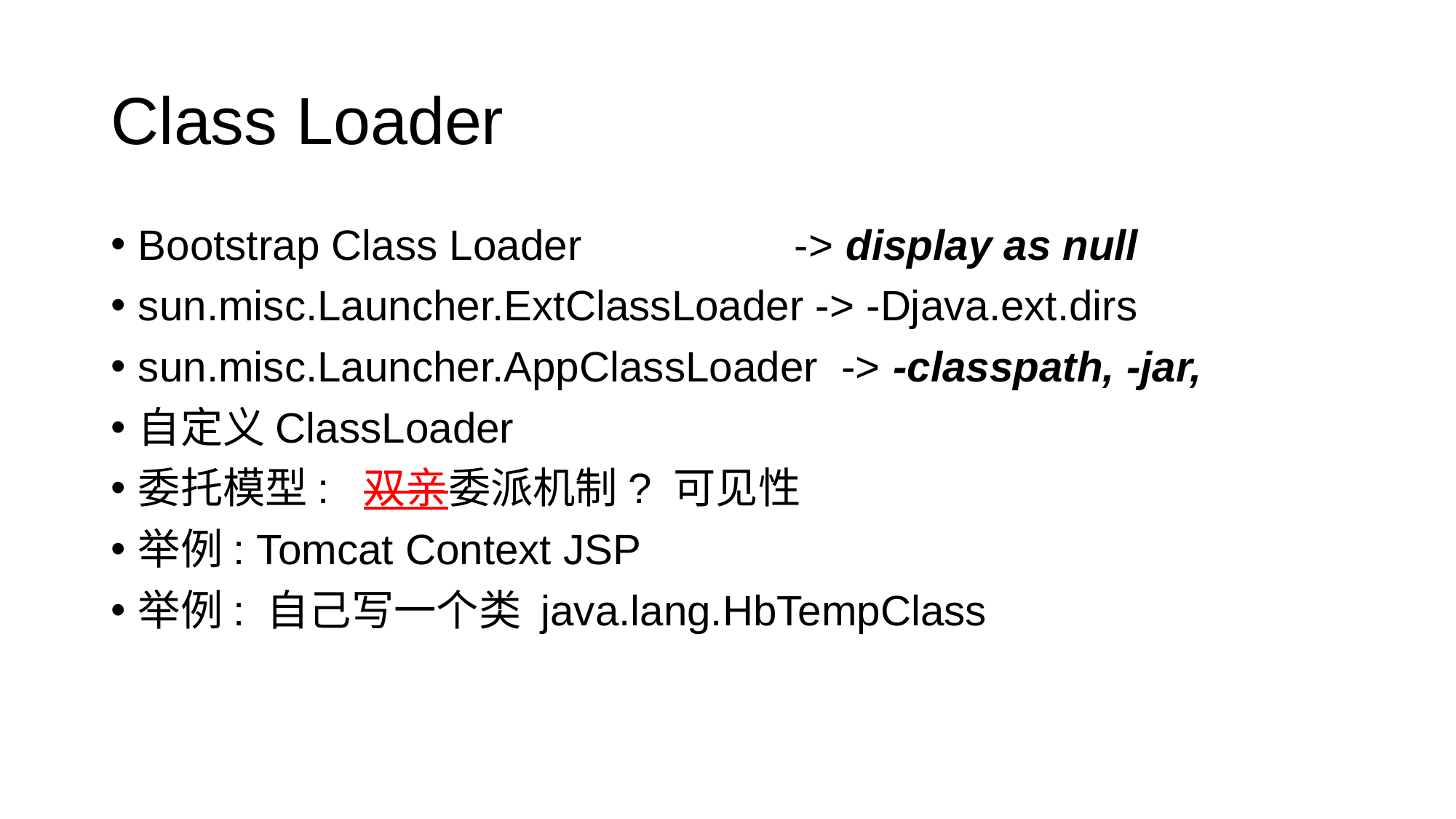

# Class Loader
Bootstrap Class Loader                  -> display as null
sun.misc.Launcher.ExtClassLoader -> -Djava.ext.dirs
sun.misc.Launcher.AppClassLoader  -> -classpath, -jar,
自定义ClassLoader
委托模型:  双亲委派机制? 可见性
举例: Tomcat Context JSP
举例: 自己写一个类 java.lang.HbTempClass